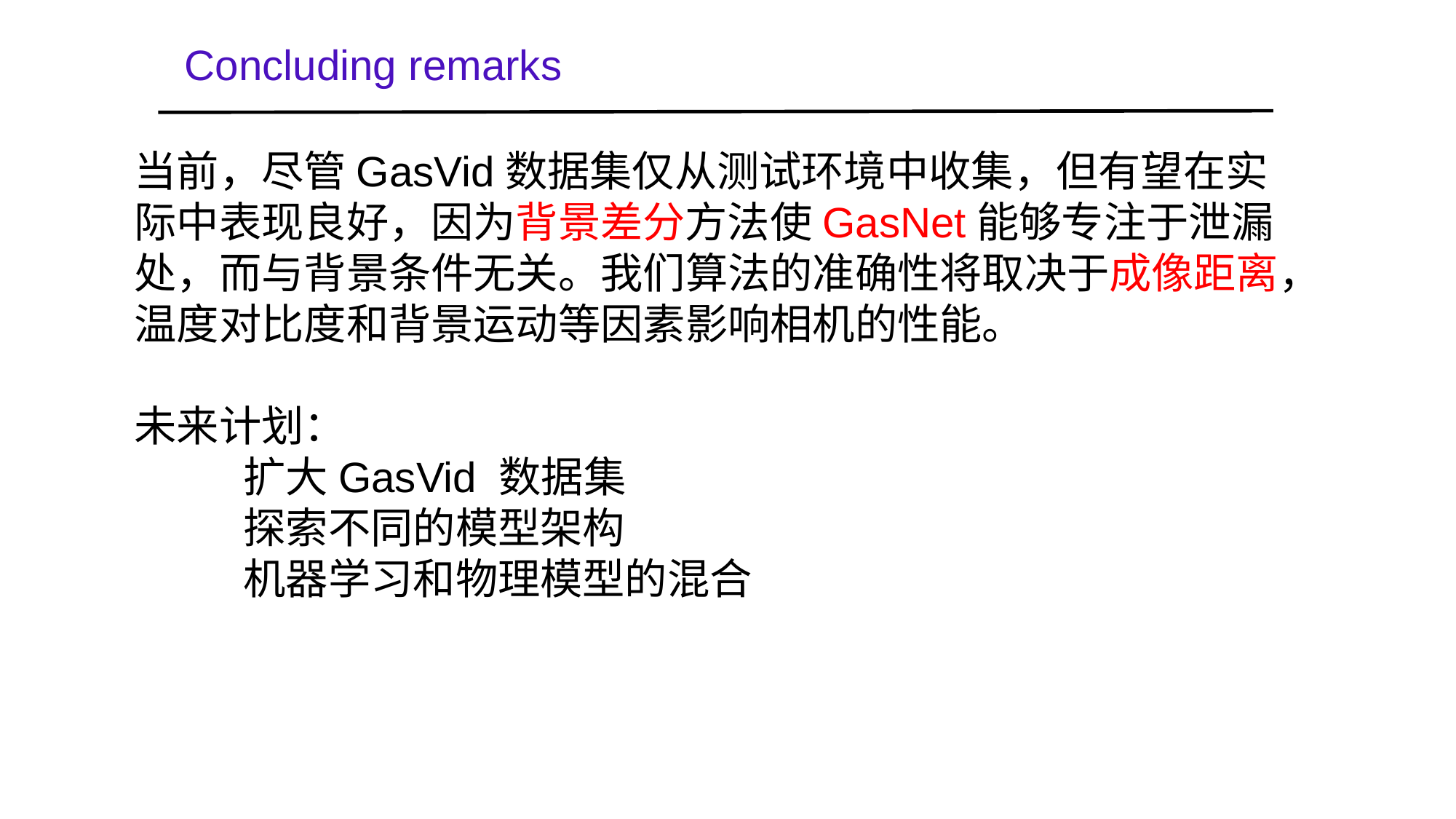

Concluding remarks
当前，尽管GasVid数据集仅从测试环境中收集，但有望在实际中表现良好，因为背景差分方法使GasNet能够专注于泄漏处，而与背景条件无关。我们算法的准确性将取决于成像距离，温度对比度和背景运动等因素影响相机的性能。

未来计划：
	扩大GasVid 数据集
	探索不同的模型架构
	机器学习和物理模型的混合